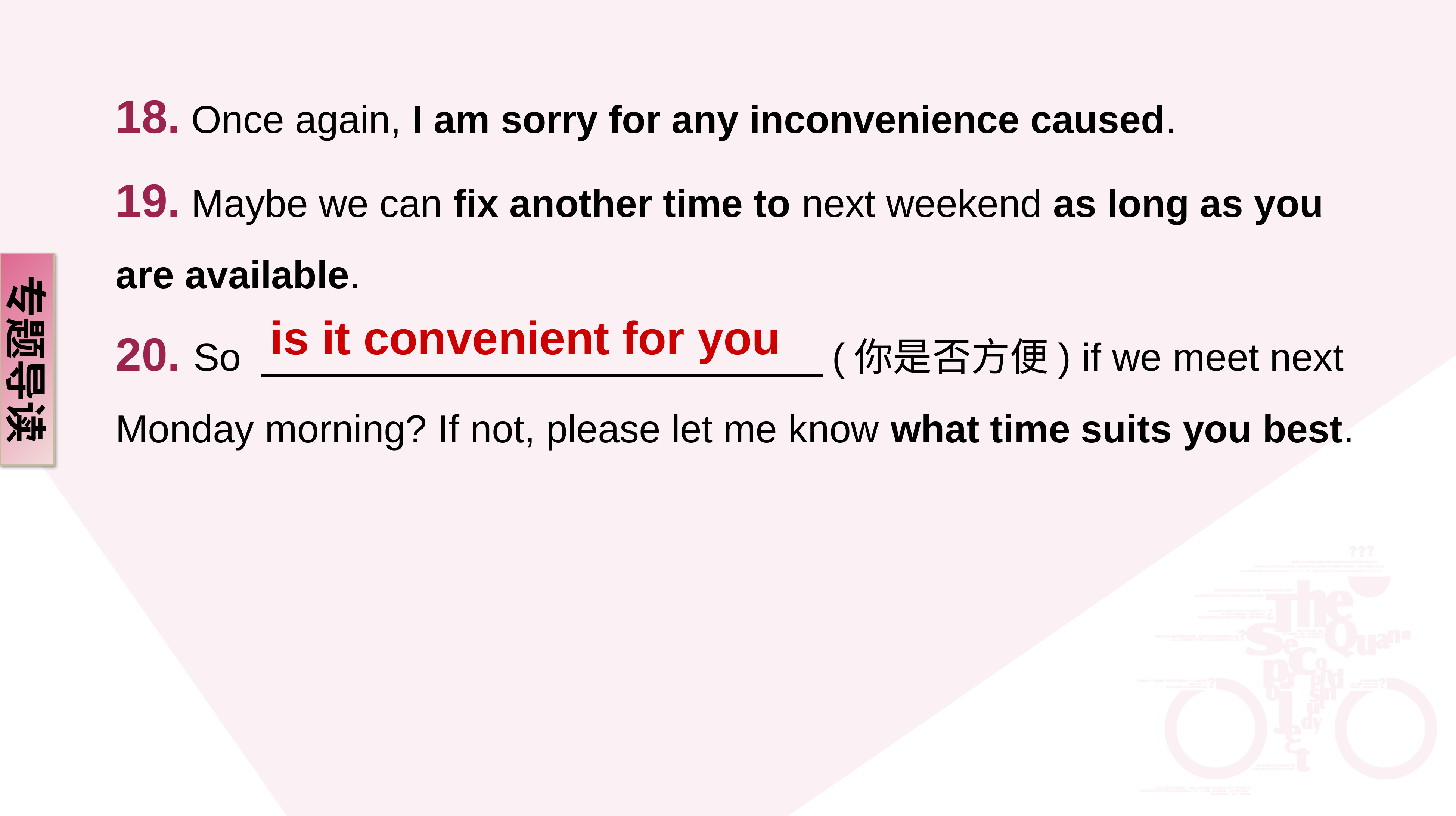

18. Once again, I am sorry for any inconvenience caused.
19. Maybe we can fix another time to next weekend as long as you are available.
20. So 　         　　　　　　　　      　　(你是否方便) if we meet next Monday morning? If not, please let me know what time suits you best.
专题导读
is it convenient for you